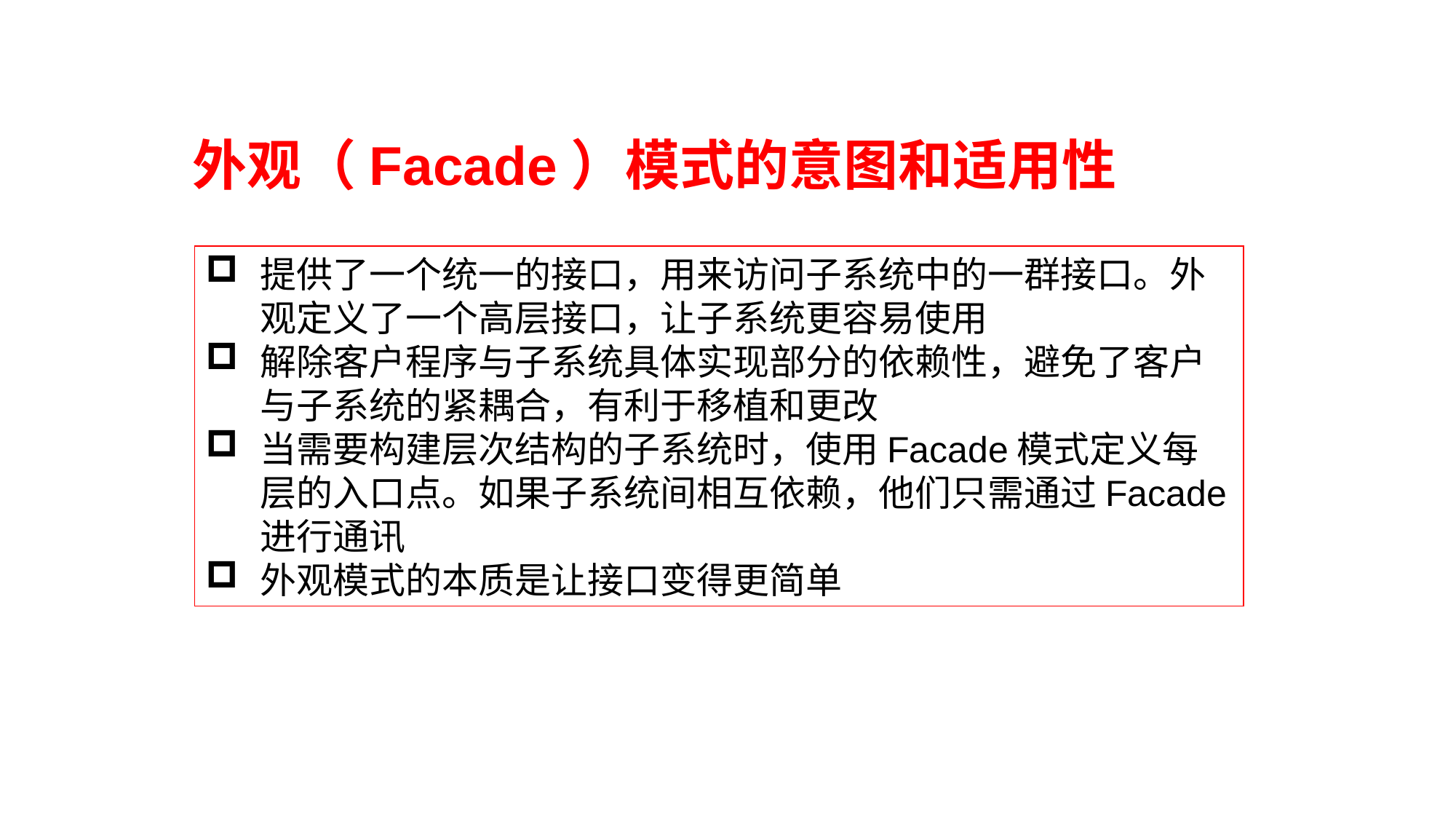

外观（Facade）模式的意图和适用性
提供了一个统一的接口，用来访问子系统中的一群接口。外观定义了一个高层接口，让子系统更容易使用
解除客户程序与子系统具体实现部分的依赖性，避免了客户与子系统的紧耦合，有利于移植和更改
当需要构建层次结构的子系统时，使用Facade模式定义每层的入口点。如果子系统间相互依赖，他们只需通过Facade进行通讯
外观模式的本质是让接口变得更简单
208